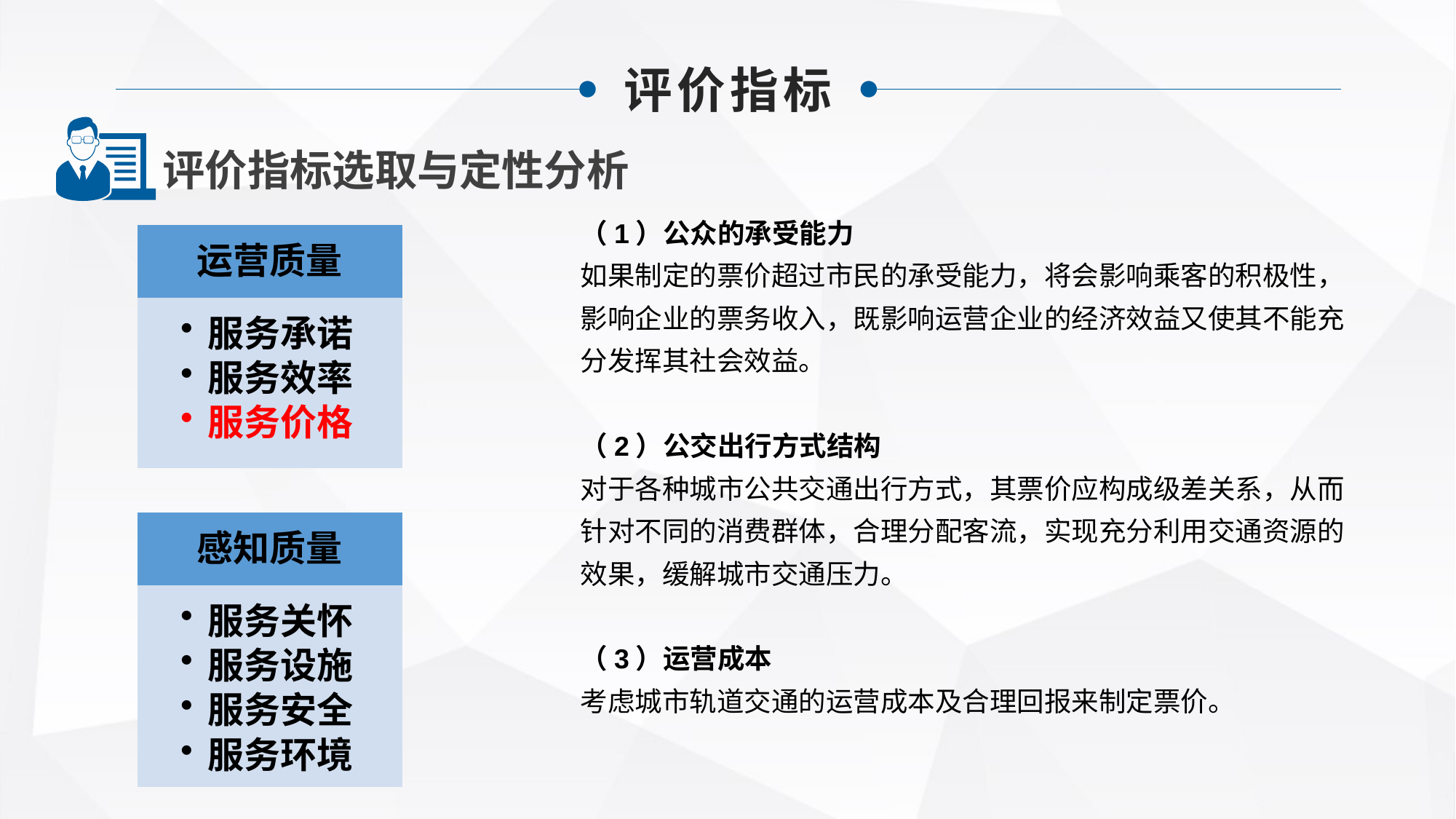

评价指标选取与定性分析
（1）公众的承受能力
如果制定的票价超过市民的承受能力，将会影响乘客的积极性，影响企业的票务收入，既影响运营企业的经济效益又使其不能充分发挥其社会效益。

（2）公交出行方式结构
对于各种城市公共交通出行方式，其票价应构成级差关系，从而针对不同的消费群体，合理分配客流，实现充分利用交通资源的效果，缓解城市交通压力。

（3）运营成本
考虑城市轨道交通的运营成本及合理回报来制定票价。
运营质量
服务承诺
服务效率
服务价格
感知质量
感知质量
服务关怀
服务设施
服务安全
服务环境
服务关怀
服务设施
服务安全
服务环境